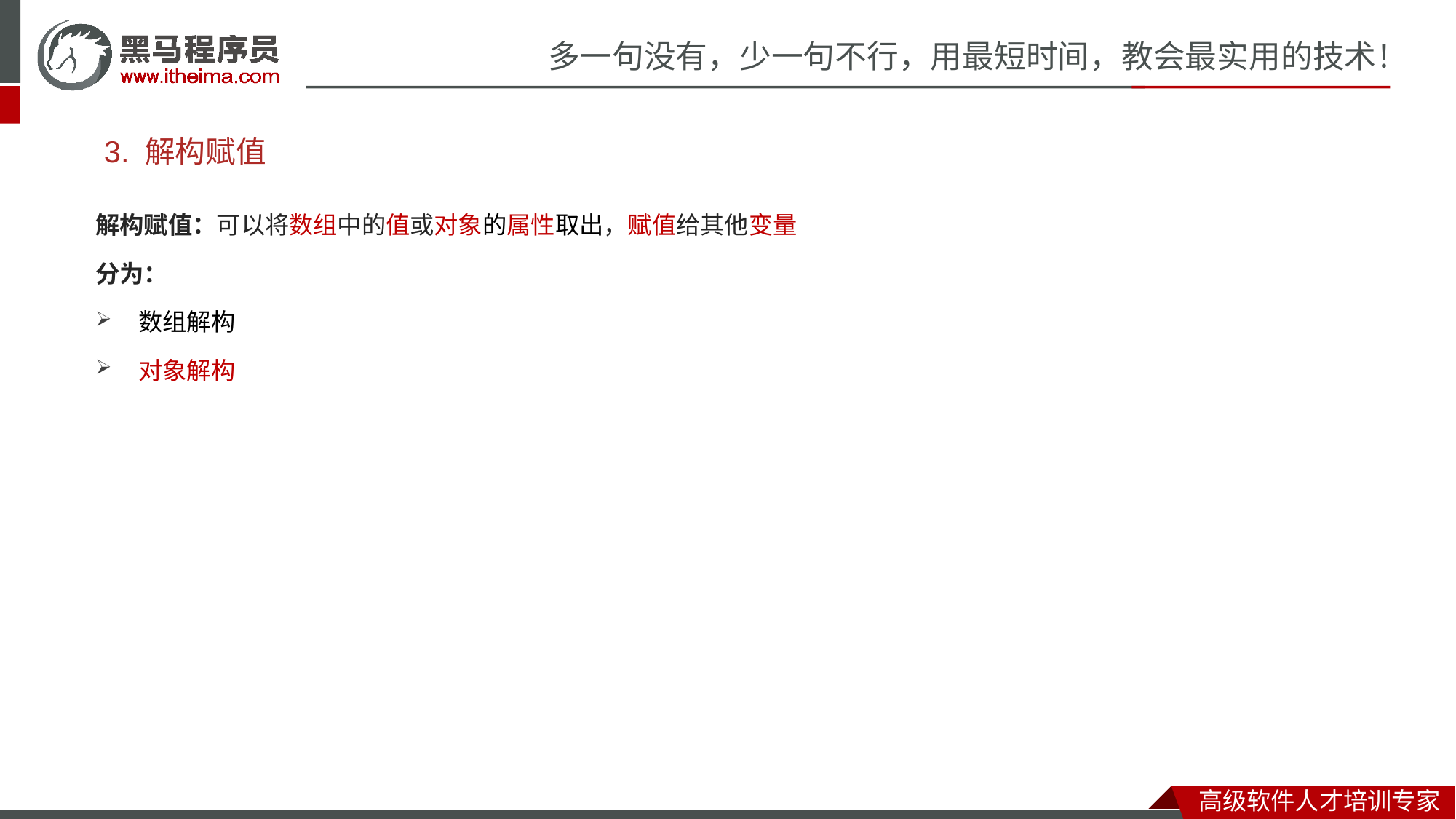

# 3. 解构赋值
解构赋值：可以将数组中的值或对象的属性取出，赋值给其他变量
分为：
数组解构
对象解构